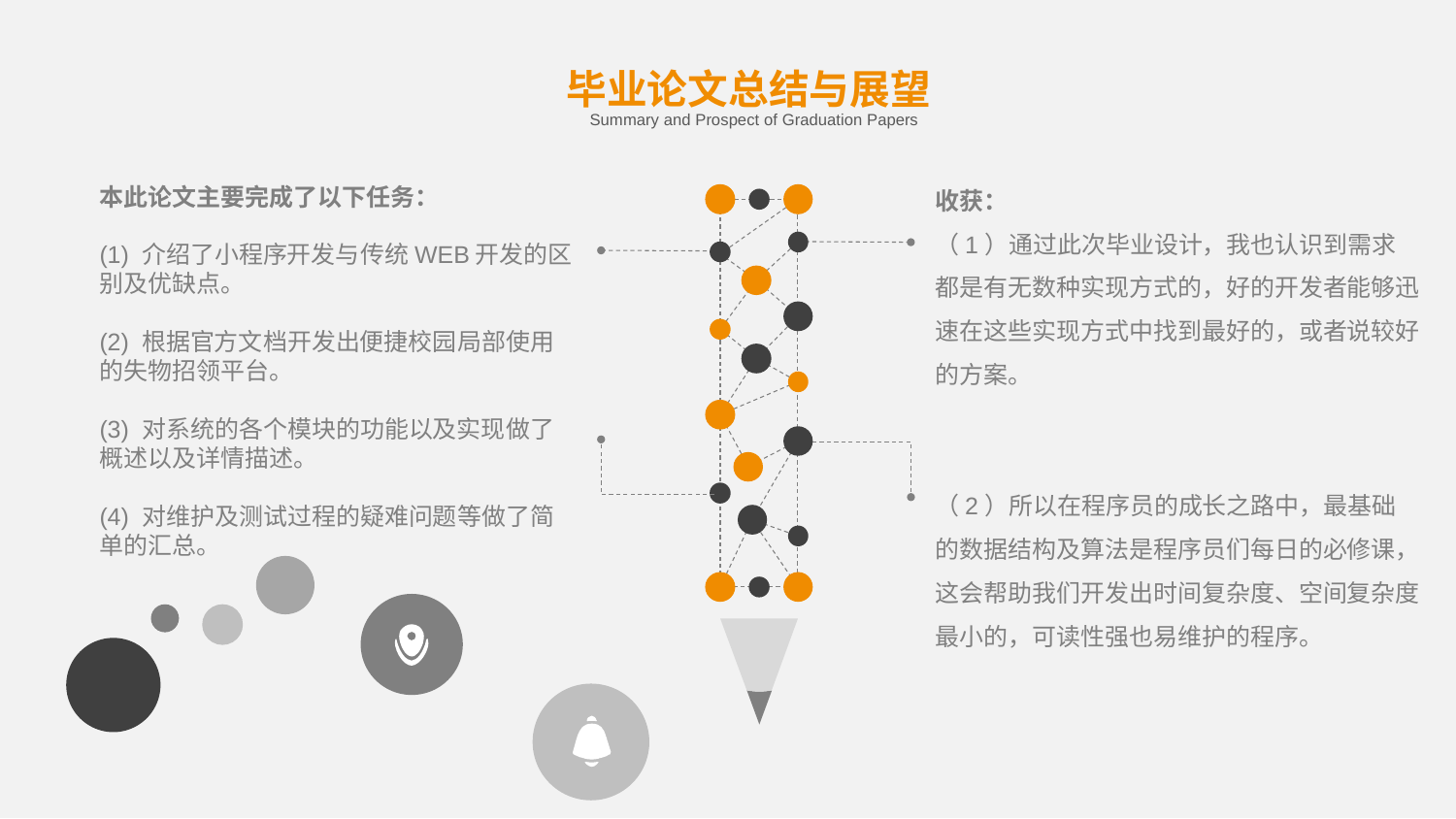

毕业论文总结与展望
Summary and Prospect of Graduation Papers
收获：
（1）通过此次毕业设计，我也认识到需求都是有无数种实现方式的，好的开发者能够迅速在这些实现方式中找到最好的，或者说较好的方案。

（2）所以在程序员的成长之路中，最基础的数据结构及算法是程序员们每日的必修课，这会帮助我们开发出时间复杂度、空间复杂度最小的，可读性强也易维护的程序。

本此论文主要完成了以下任务：

(1) 介绍了小程序开发与传统WEB开发的区别及优缺点。

(2) 根据官方文档开发出便捷校园局部使用的失物招领平台。

(3) 对系统的各个模块的功能以及实现做了概述以及详情描述。

(4) 对维护及测试过程的疑难问题等做了简单的汇总。